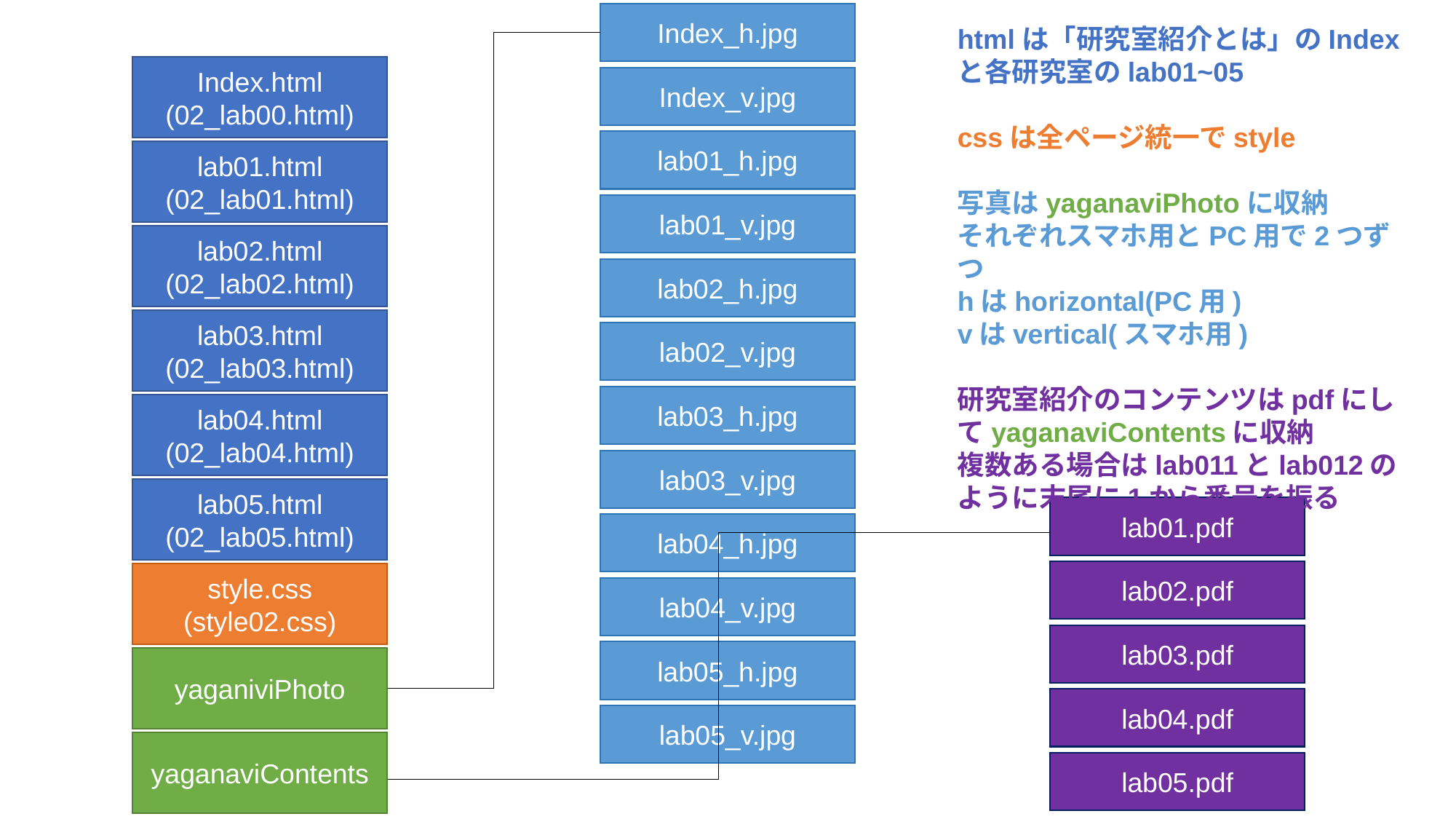

Index_h.jpg
Index_v.jpg
lab01_h.jpg
lab01_v.jpg
lab02_h.jpg
lab02_v.jpg
lab03_h.jpg
lab03_v.jpg
lab04_h.jpg
lab04_v.jpg
lab05_h.jpg
lab05_v.jpg
htmlは「研究室紹介とは」のIndexと各研究室のlab01~05

cssは全ページ統一でstyle

写真はyaganaviPhotoに収納
それぞれスマホ用とPC用で2つずつ
hはhorizontal(PC用)
vはvertical(スマホ用)

研究室紹介のコンテンツはpdfにしてyaganaviContentsに収納
複数ある場合はlab011とlab012のように末尾に1から番号を振る
Index.html
(02_lab00.html)
lab01.html
(02_lab01.html)
lab02.html
(02_lab02.html)
lab03.html
(02_lab03.html)
lab04.html
(02_lab04.html)
lab05.html
(02_lab05.html)
style.css
(style02.css)
yaganiviPhoto
yaganaviContents
lab01.pdf
lab02.pdf
lab03.pdf
lab04.pdf
lab05.pdf